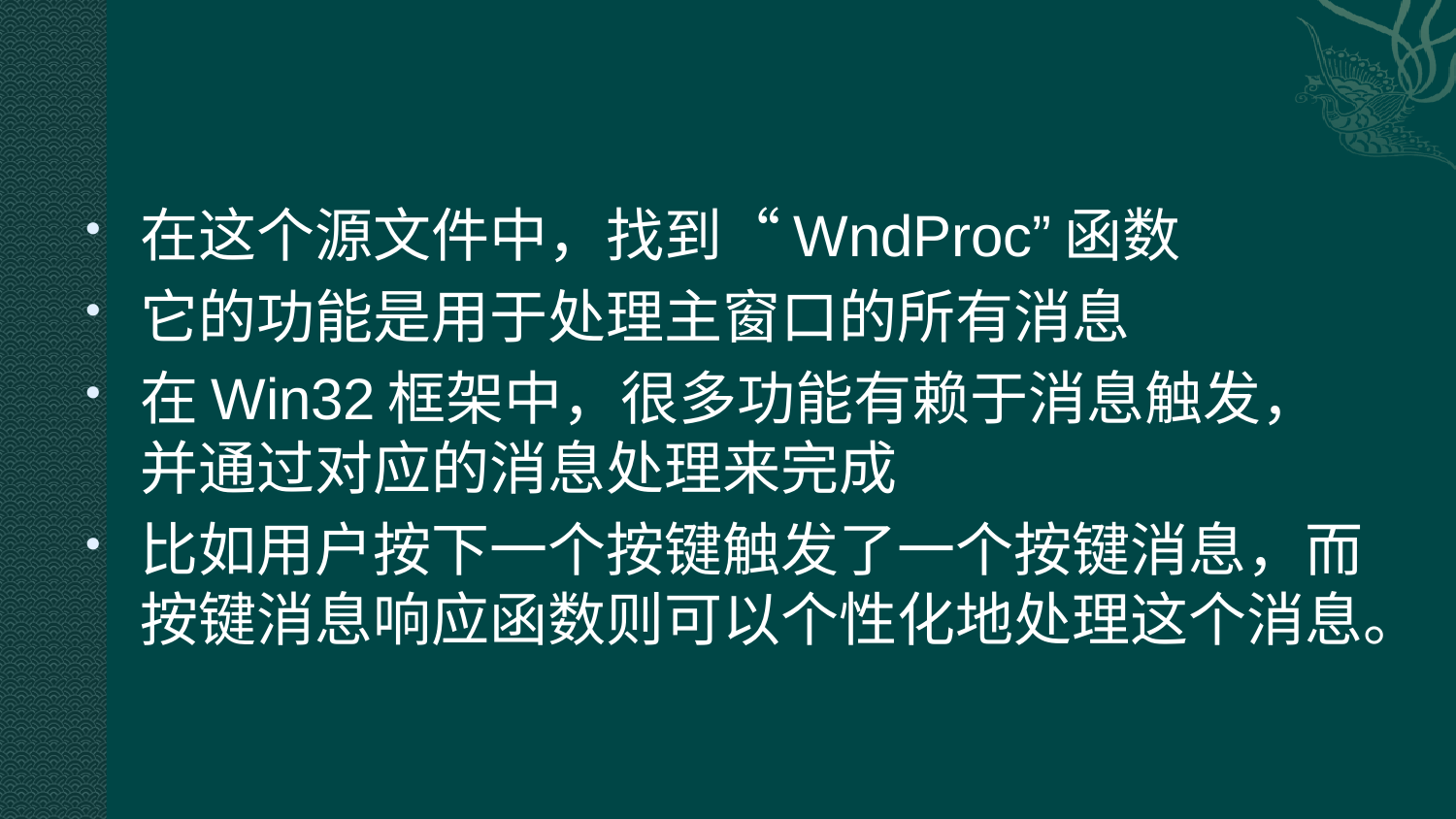

#
在这个源文件中，找到“WndProc”函数
它的功能是用于处理主窗口的所有消息
在Win32框架中，很多功能有赖于消息触发，并通过对应的消息处理来完成
比如用户按下一个按键触发了一个按键消息，而按键消息响应函数则可以个性化地处理这个消息。